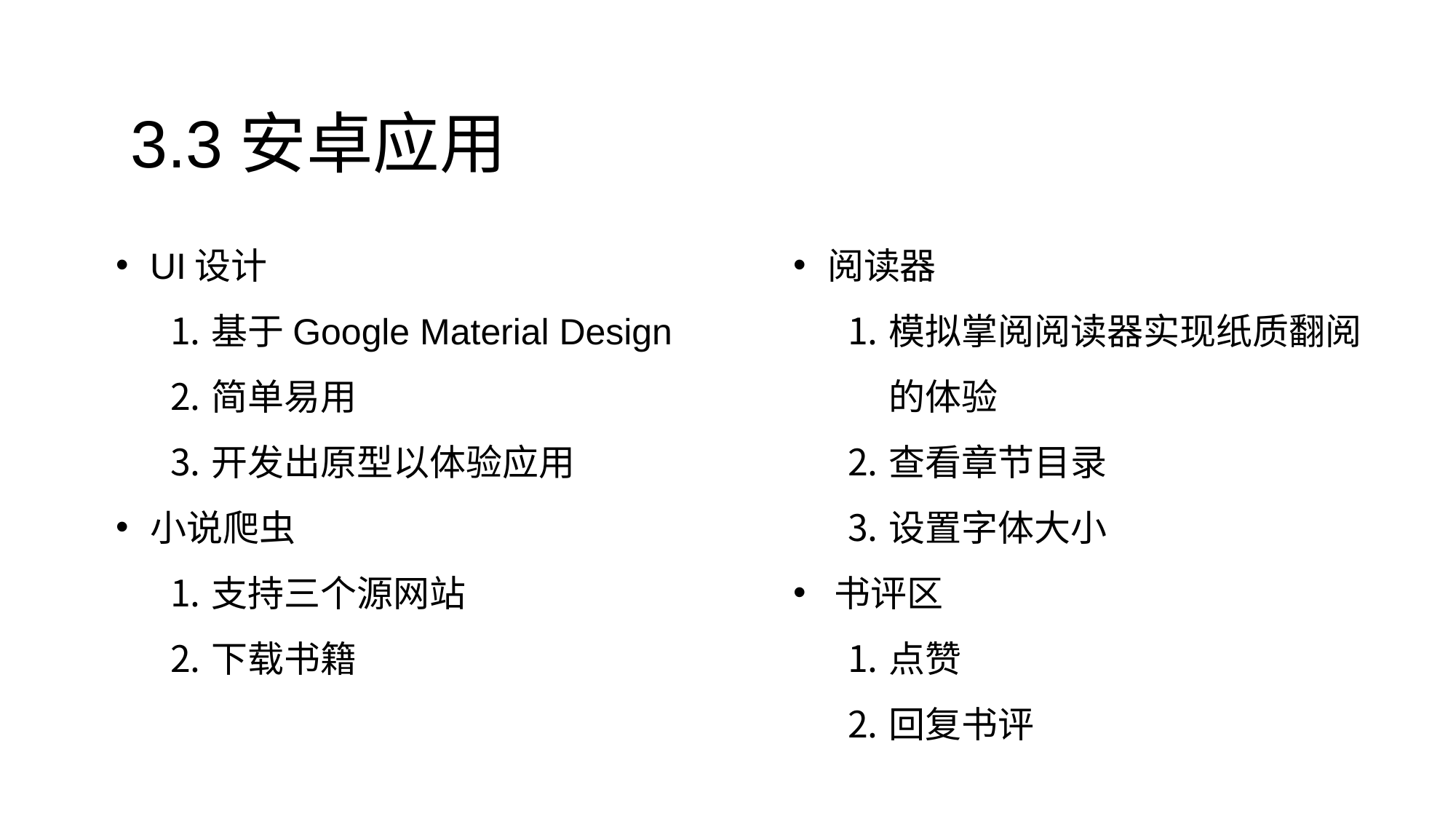

# 3.3	安卓应用
UI设计
基于Google Material Design
简单易用
开发出原型以体验应用
小说爬虫
支持三个源网站
下载书籍
阅读器
模拟掌阅阅读器实现纸质翻阅的体验
查看章节目录
设置字体大小
书评区
点赞
回复书评